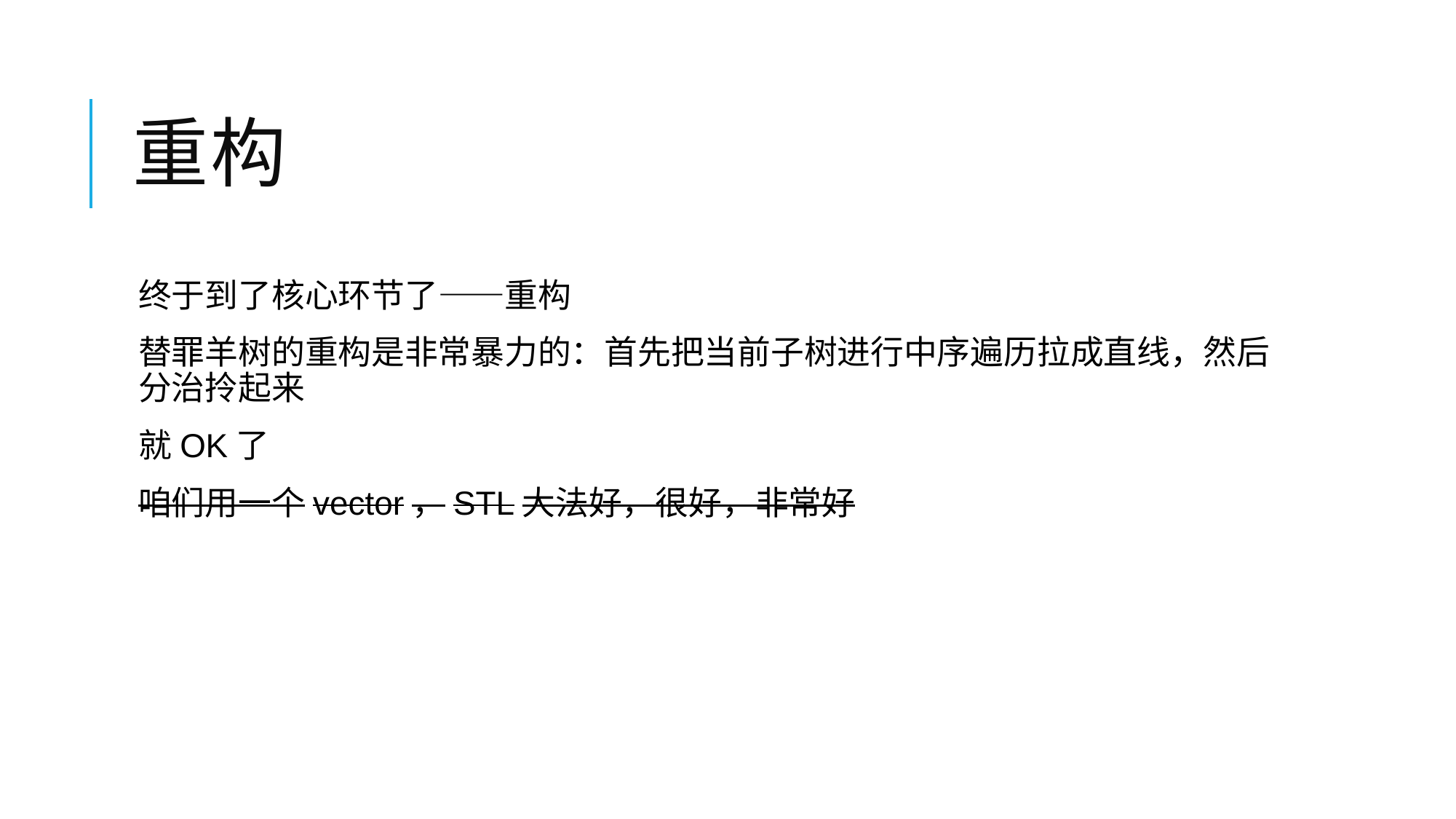

# 重构
终于到了核心环节了——重构
替罪羊树的重构是非常暴力的：首先把当前子树进行中序遍历拉成直线，然后分治拎起来
就OK了
咱们用一个vector，STL大法好，很好，非常好